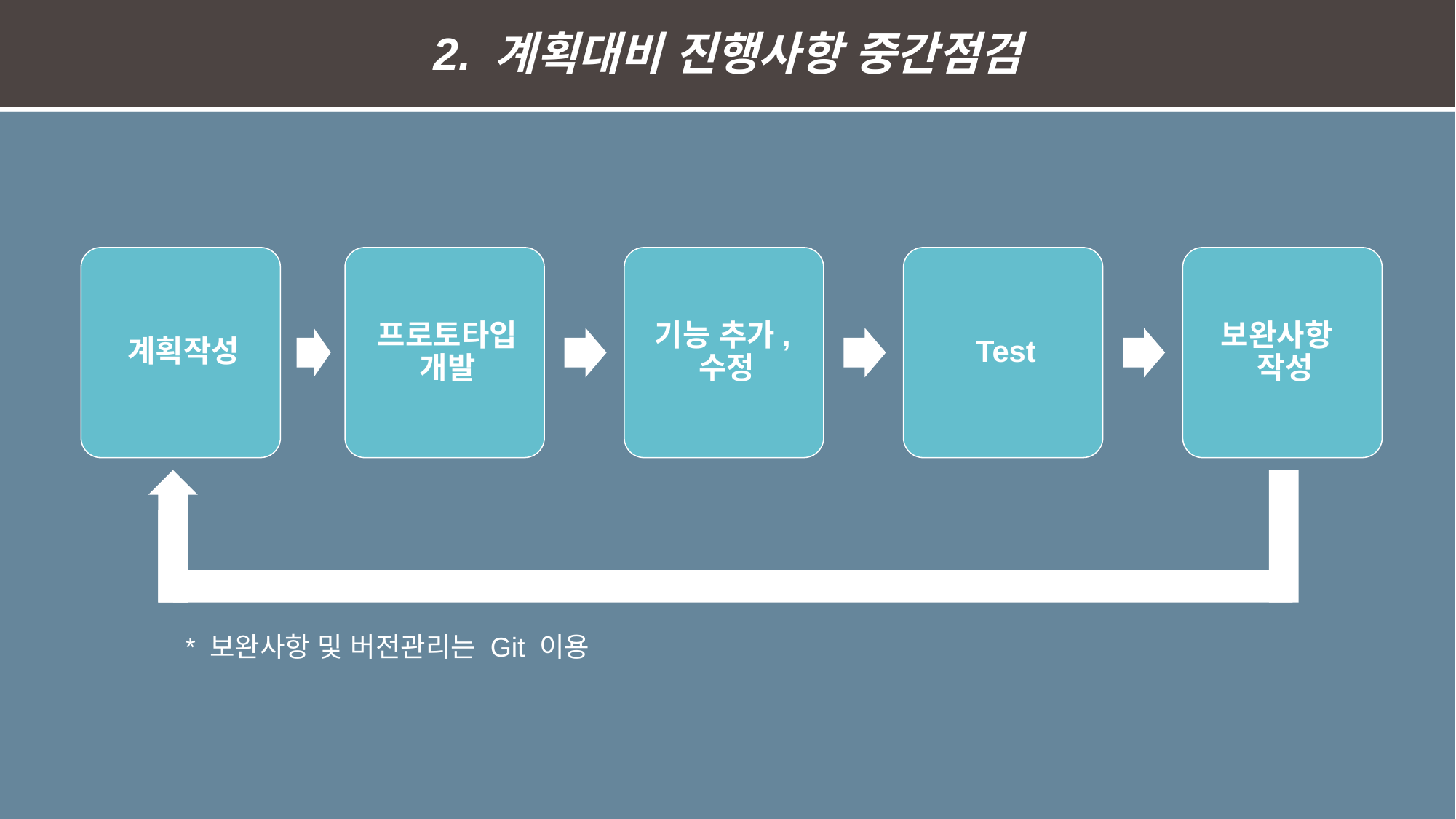

2. 계획대비 진행사항 중간점검
계획작성

프로토타입 개발

기능 추가,  수정

Test

보완사항   작성

* 보완사항 및 버전관리는 Git 이용